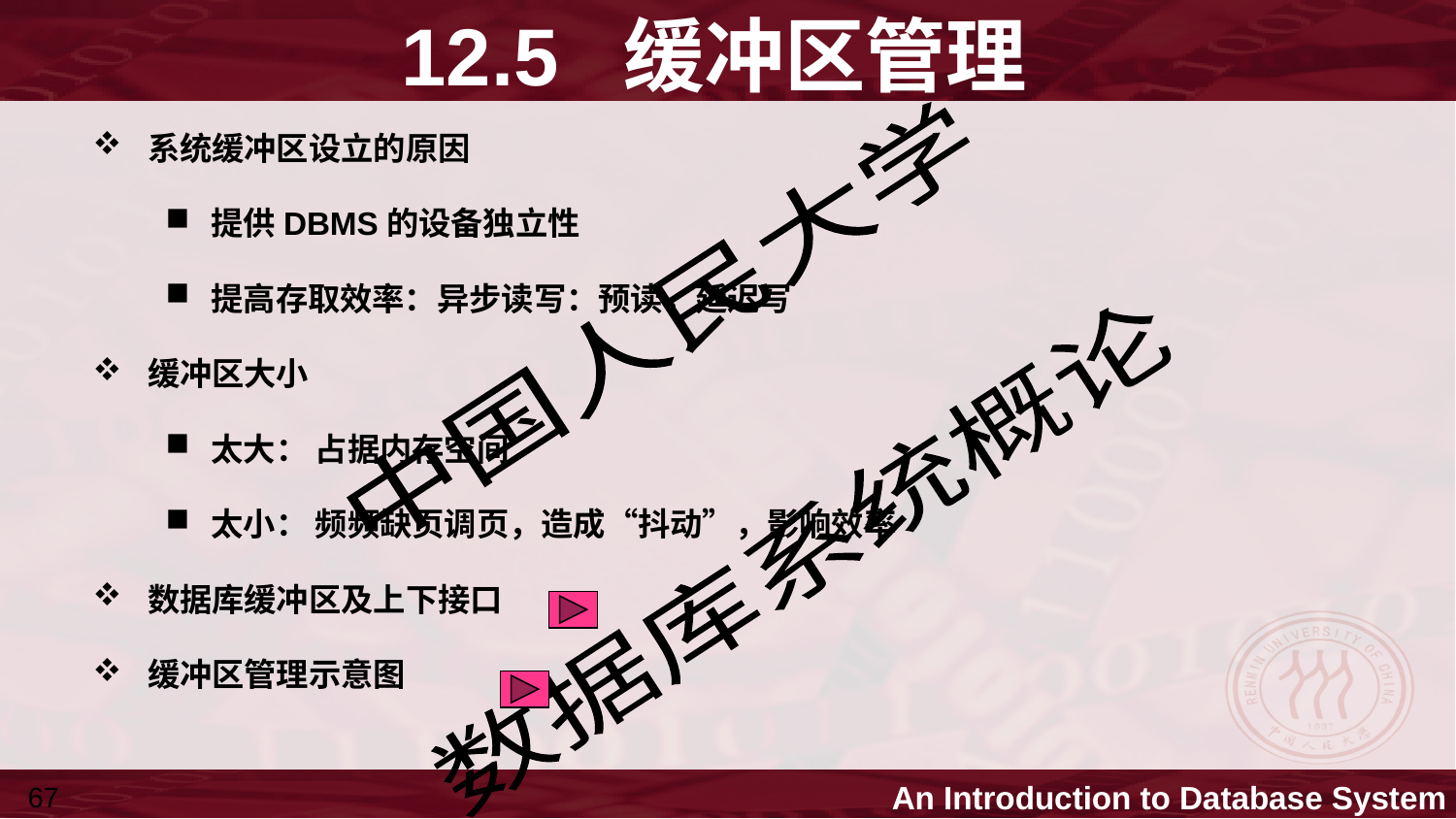

# 12.5  缓冲区管理
系统缓冲区设立的原因
提供DBMS的设备独立性
提高存取效率：异步读写：预读，延迟写
缓冲区大小
太大： 占据内存空间
太小： 频频缺页调页，造成“抖动”，影响效率
数据库缓冲区及上下接口
缓冲区管理示意图

67